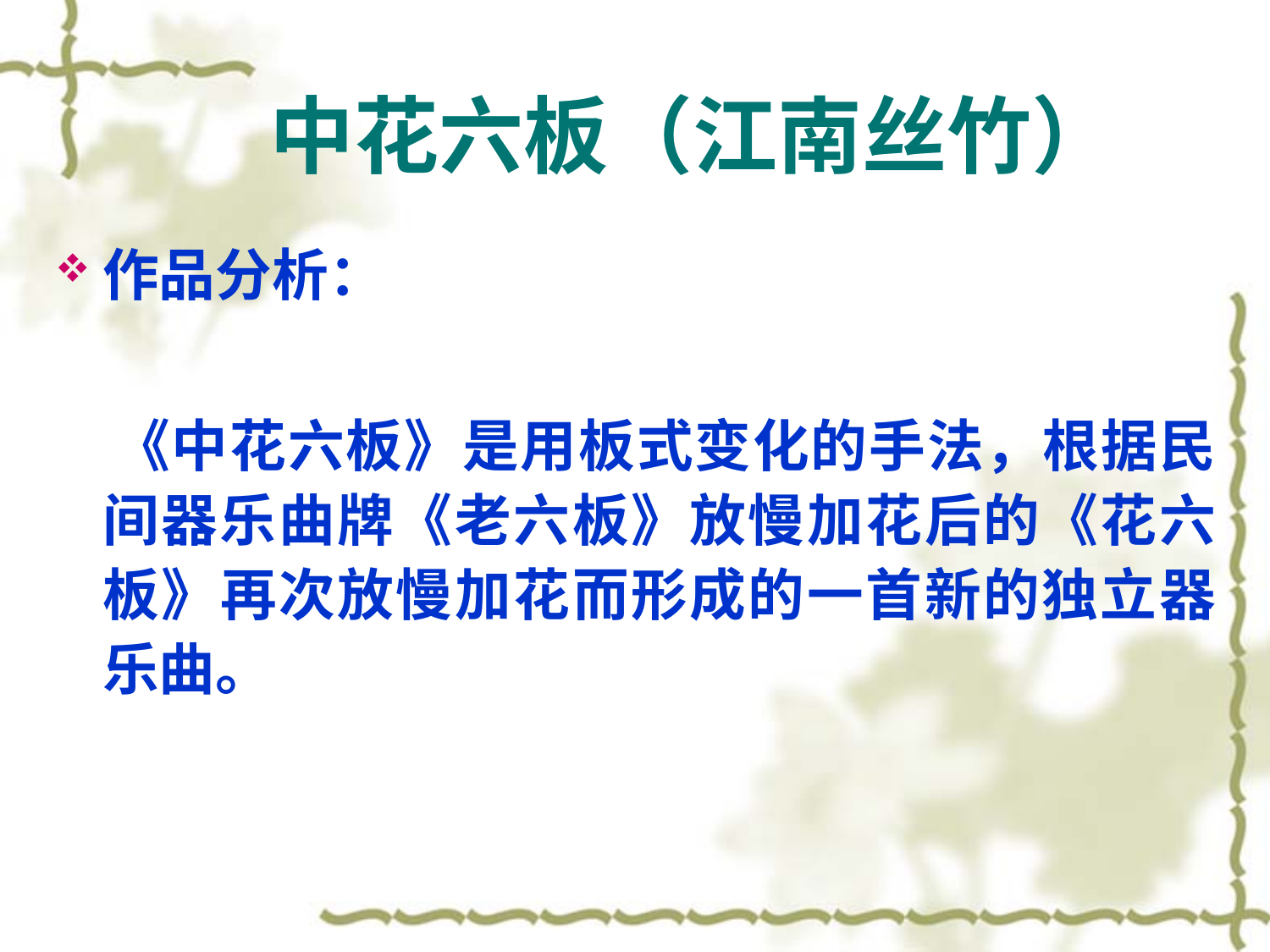

中花六板（江南丝竹）
# 作品分析：

   《中花六板》是用板式变化的手法，根据民间器乐曲牌《老六板》放慢加花后的《花六板》再次放慢加花而形成的一首新的独立器乐曲。